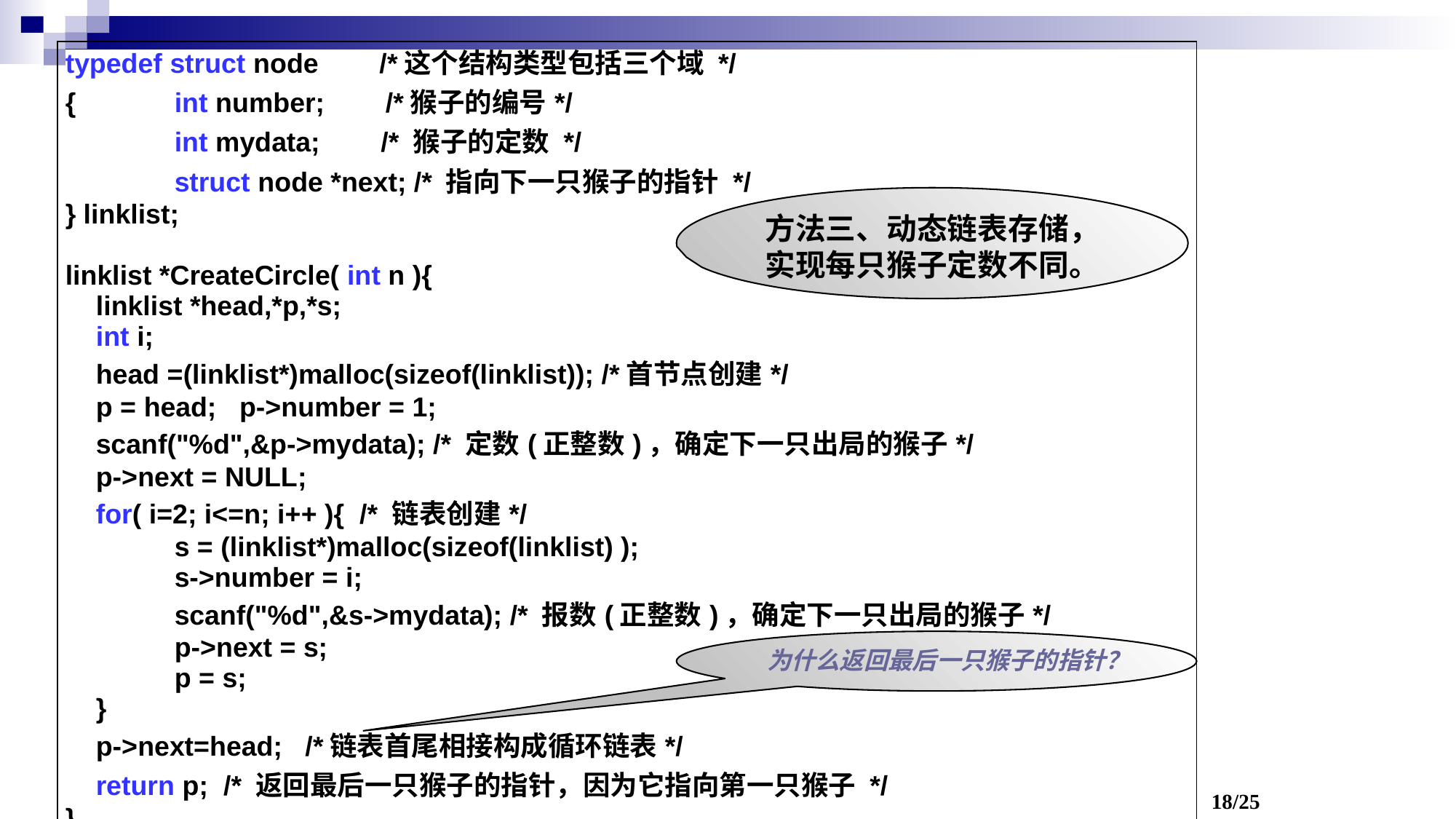

| typedef struct node /\*这个结构类型包括三个域 \*/ { int number; /\*猴子的编号\*/ int mydata; /\* 猴子的定数 \*/ struct node \*next; /\* 指向下一只猴子的指针 \*/ } linklist; linklist \*CreateCircle( int n ){ linklist \*head,\*p,\*s; int i; head =(linklist\*)malloc(sizeof(linklist)); /\*首节点创建\*/ p = head; p->number = 1; scanf("%d",&p->mydata); /\* 定数(正整数)，确定下一只出局的猴子\*/ p->next = NULL; for( i=2; i<=n; i++ ){ /\* 链表创建\*/ s = (linklist\*)malloc(sizeof(linklist) ); s->number = i; scanf("%d",&s->mydata); /\* 报数(正整数)，确定下一只出局的猴子\*/ p->next = s; p = s; } p->next=head; /\*链表首尾相接构成循环链表\*/ return p; /\* 返回最后一只猴子的指针，因为它指向第一只猴子 \*/ } |
| --- |
方法三、动态链表存储，实现每只猴子定数不同。
为什么返回最后一只猴子的指针？
18/25